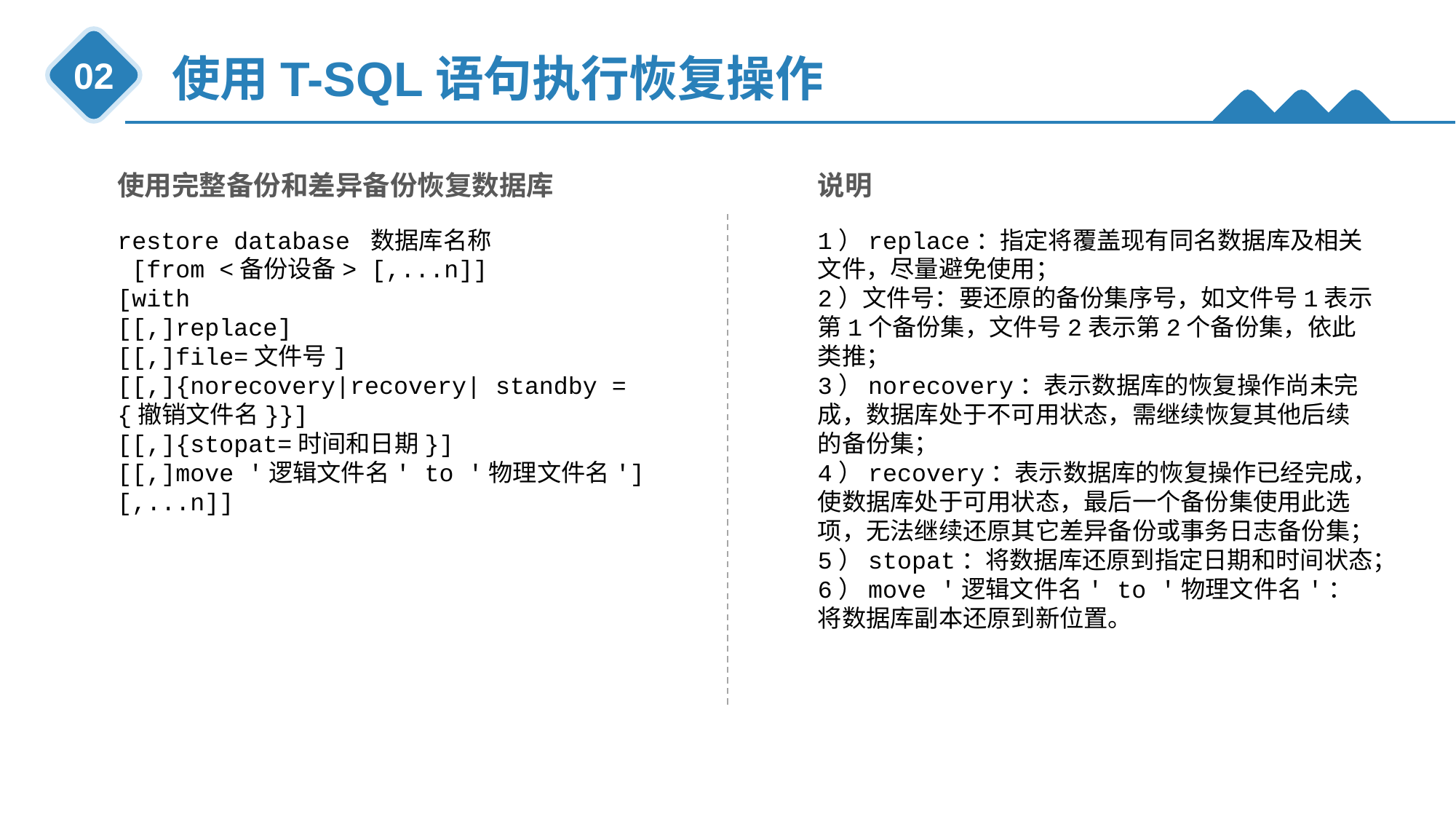

使用T-SQL语句执行恢复操作
02

说明
1）replace：指定将覆盖现有同名数据库及相关文件，尽量避免使用；
2）文件号：要还原的备份集序号，如文件号1表示第1个备份集，文件号2表示第2个备份集，依此类推；
3）norecovery：表示数据库的恢复操作尚未完成，数据库处于不可用状态，需继续恢复其他后续的备份集；
4）recovery：表示数据库的恢复操作已经完成，使数据库处于可用状态，最后一个备份集使用此选项，无法继续还原其它差异备份或事务日志备份集；
5）stopat：将数据库还原到指定日期和时间状态；
6）move '逻辑文件名' to '物理文件名'：将数据库副本还原到新位置。
使用完整备份和差异备份恢复数据库
restore database 数据库名称
 [from <备份设备> [,...n]]
[with
[[,]replace]
[[,]file=文件号]
[[,]{norecovery|recovery| standby = {撤销文件名}}]
[[,]{stopat=时间和日期}]
[[,]move '逻辑文件名' to '物理文件名'][,...n]]